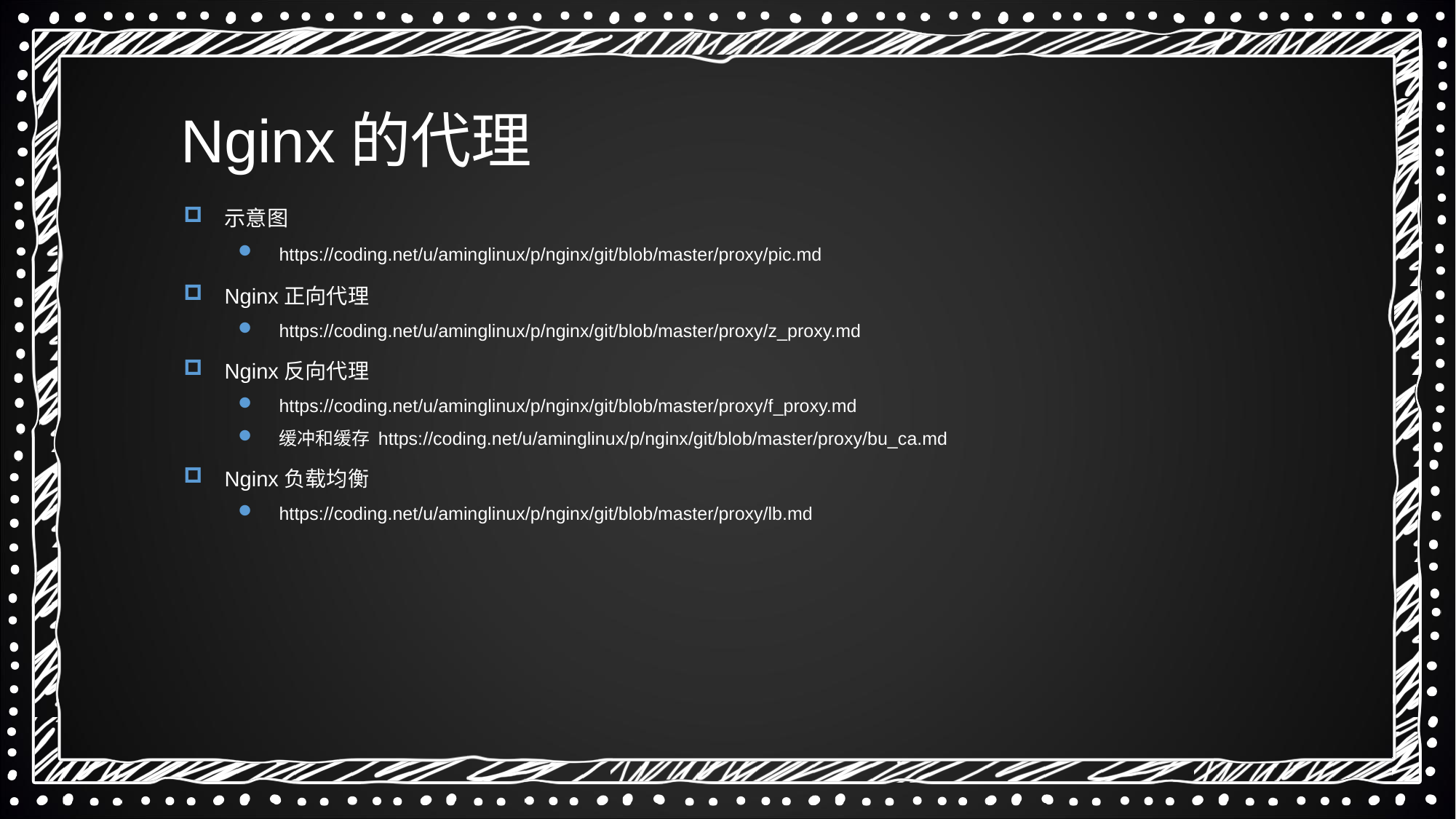

Nginx的代理
示意图
https://coding.net/u/aminglinux/p/nginx/git/blob/master/proxy/pic.md
Nginx正向代理
https://coding.net/u/aminglinux/p/nginx/git/blob/master/proxy/z_proxy.md
Nginx反向代理
https://coding.net/u/aminglinux/p/nginx/git/blob/master/proxy/f_proxy.md
缓冲和缓存 https://coding.net/u/aminglinux/p/nginx/git/blob/master/proxy/bu_ca.md
Nginx负载均衡
https://coding.net/u/aminglinux/p/nginx/git/blob/master/proxy/lb.md